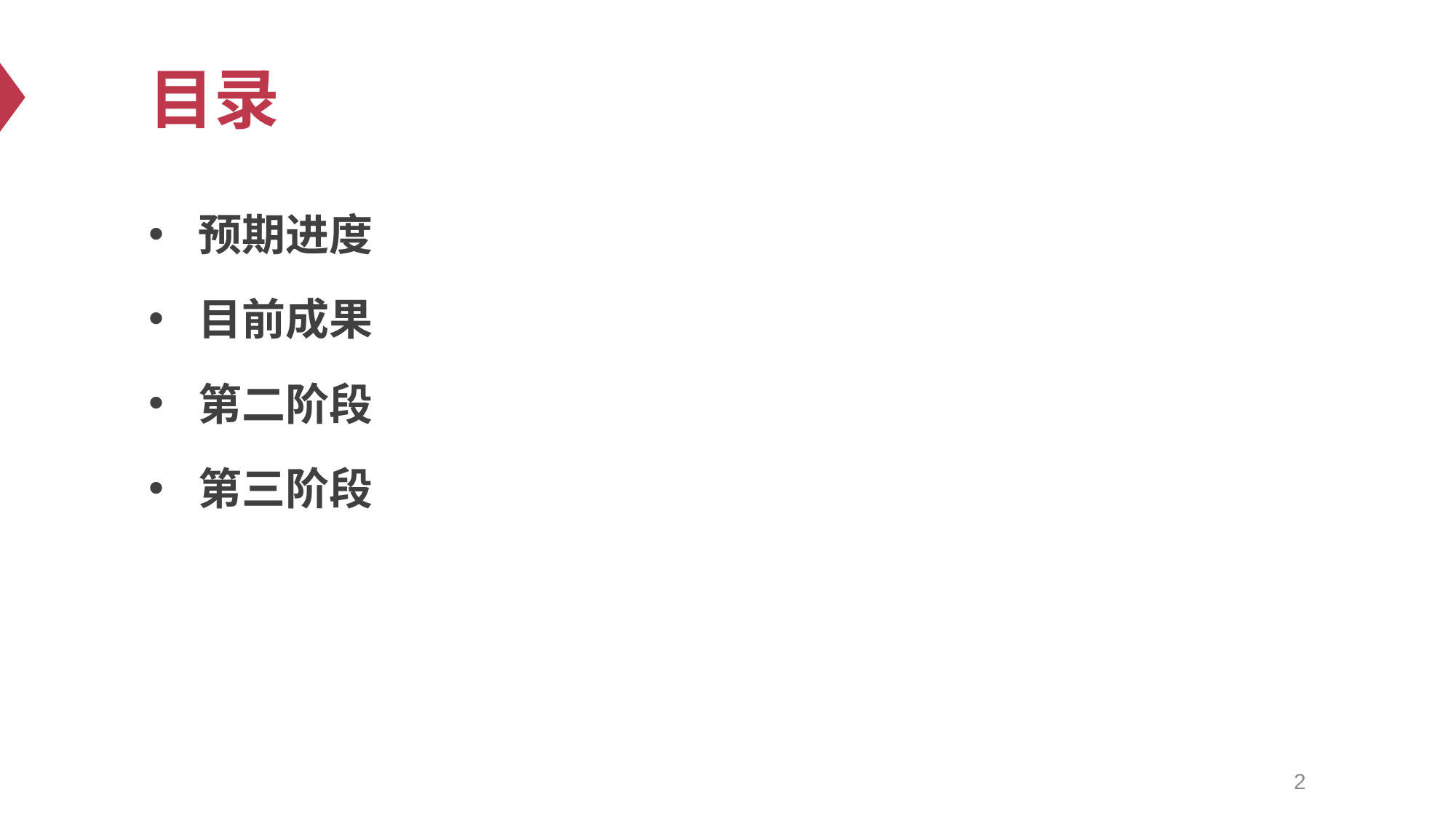

# 目录
预期进度
目前成果
第二阶段
第三阶段
2